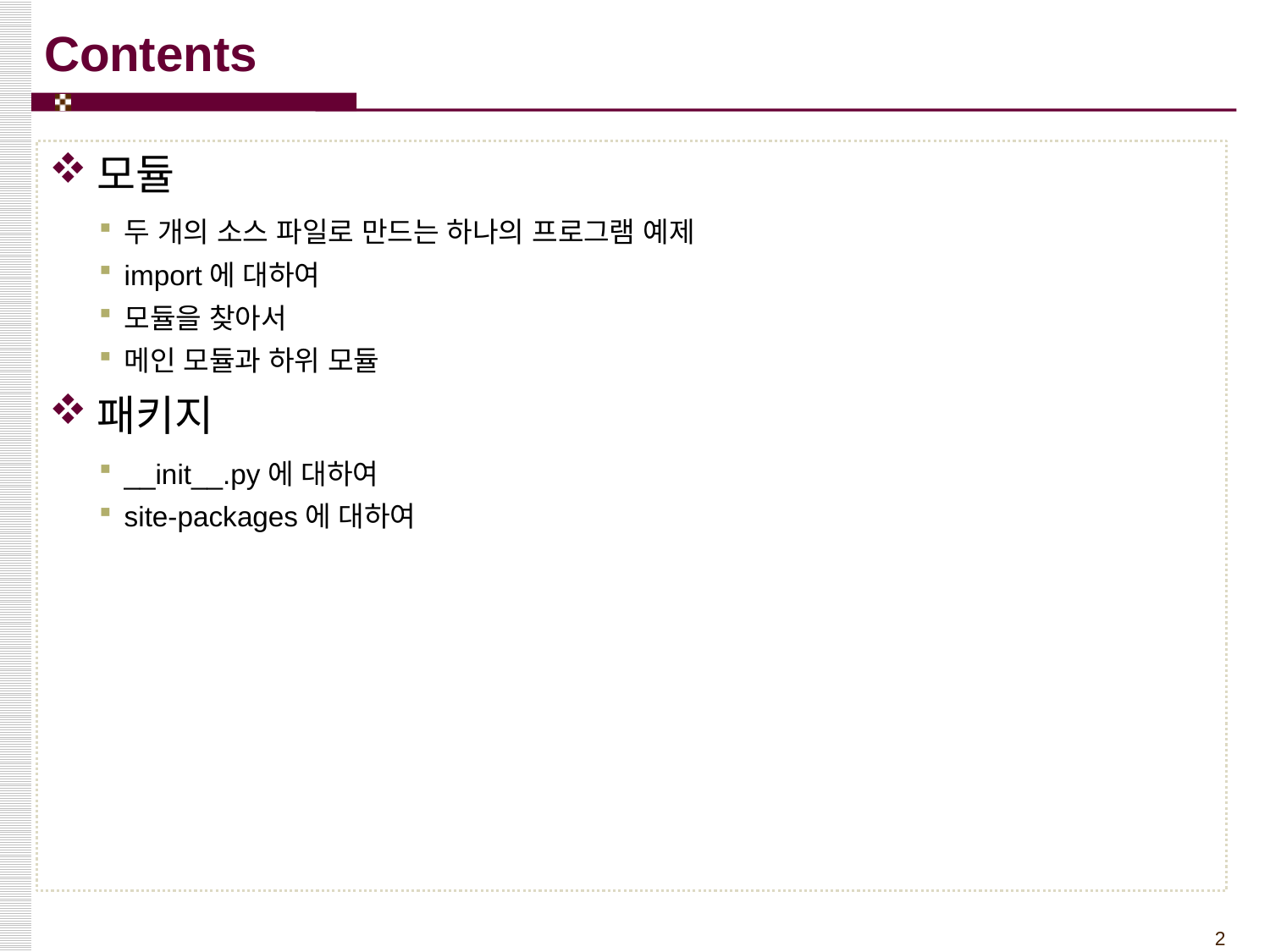

모듈
두 개의 소스 파일로 만드는 하나의 프로그램 예제
import에 대하여
모듈을 찾아서
메인 모듈과 하위 모듈
패키지
__init__.py에 대하여
site-packages에 대하여